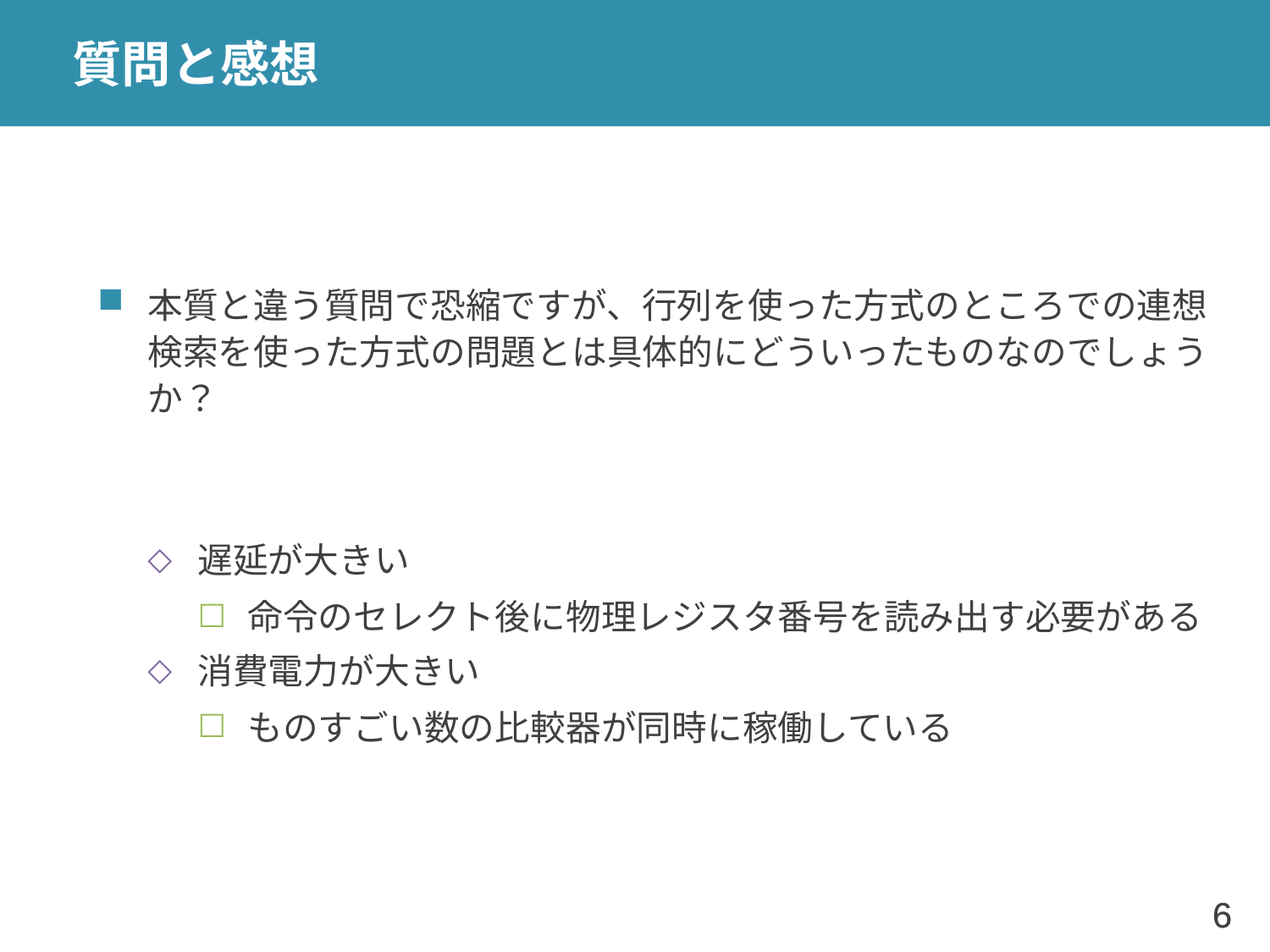

# 質問と感想
本質と違う質問で恐縮ですが、行列を使った方式のところでの連想検索を使った方式の問題とは具体的にどういったものなのでしょうか？

遅延が大きい
命令のセレクト後に物理レジスタ番号を読み出す必要がある
消費電力が大きい
ものすごい数の比較器が同時に稼働している